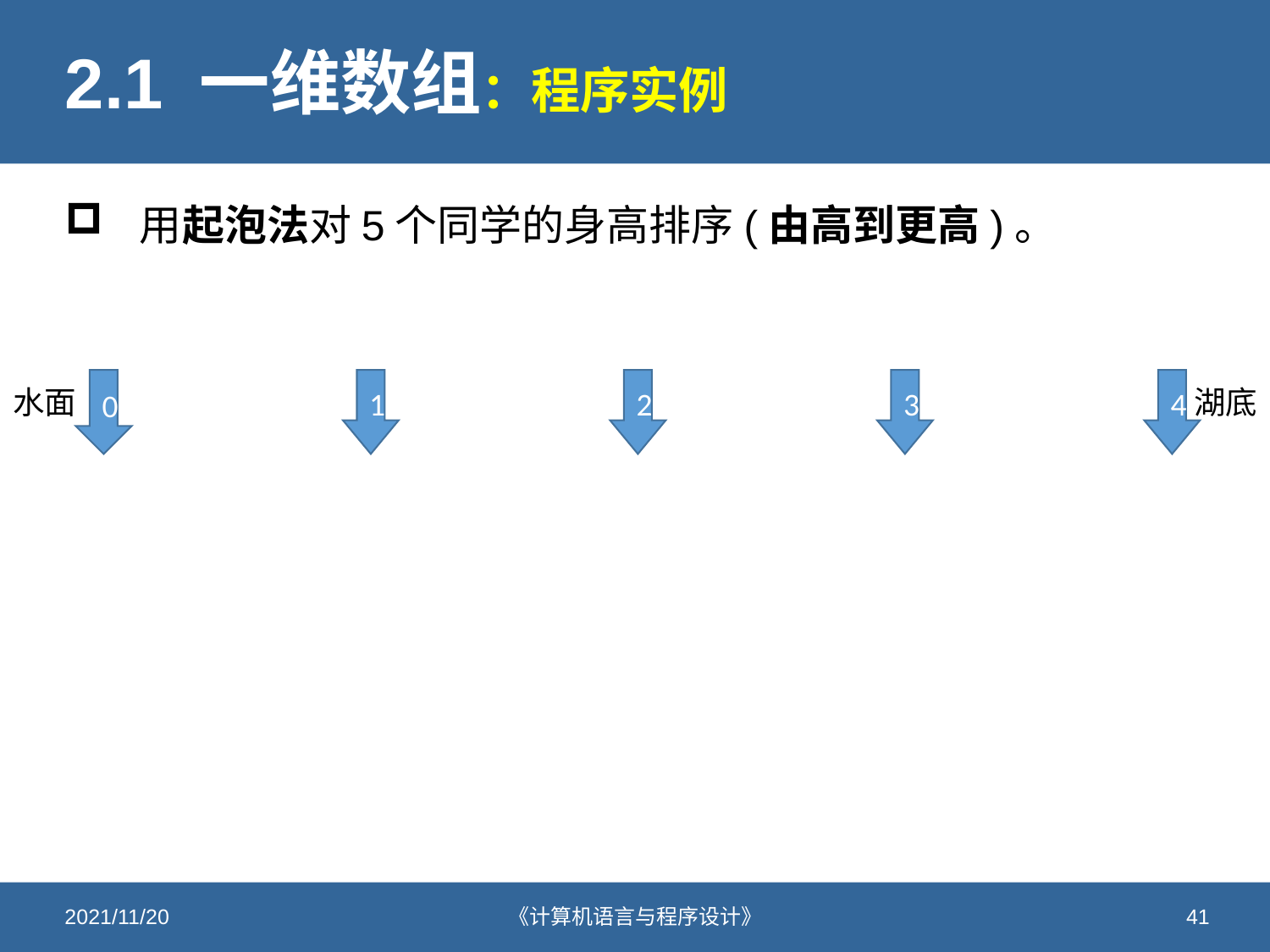

# 2.1 一维数组：程序实例
用起泡法对5个同学的身高排序(由高到更高)。
0
1
2
3
4
水面
湖底
2021/11/20
《计算机语言与程序设计》
41